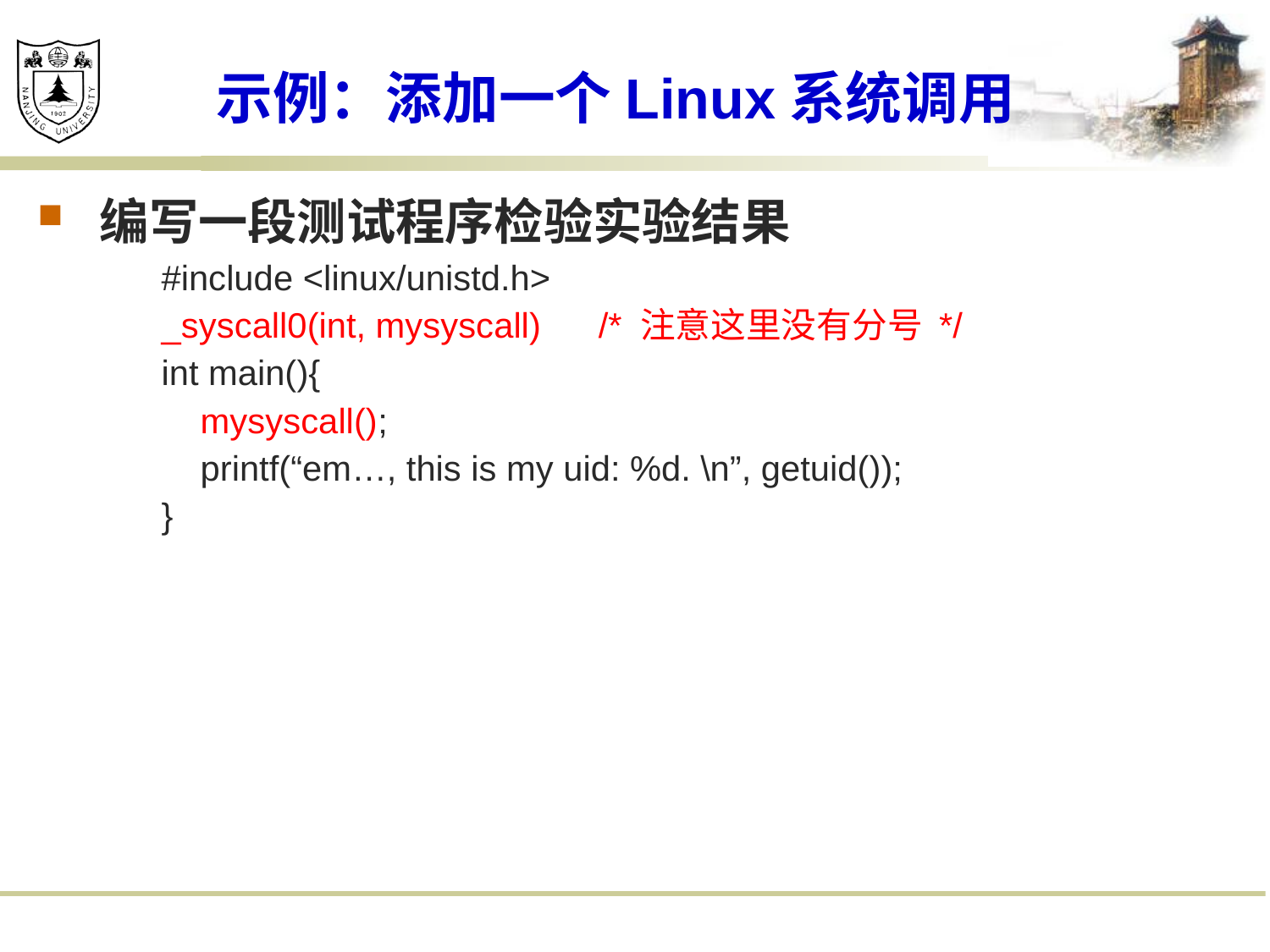

# 示例：添加一个Linux系统调用
编写一段测试程序检验实验结果
#include <linux/unistd.h>
_syscall0(int, mysyscall)	/* 注意这里没有分号 */
int main(){
    mysyscall();
    printf(“em…, this is my uid: %d. \n”, getuid());
}

123